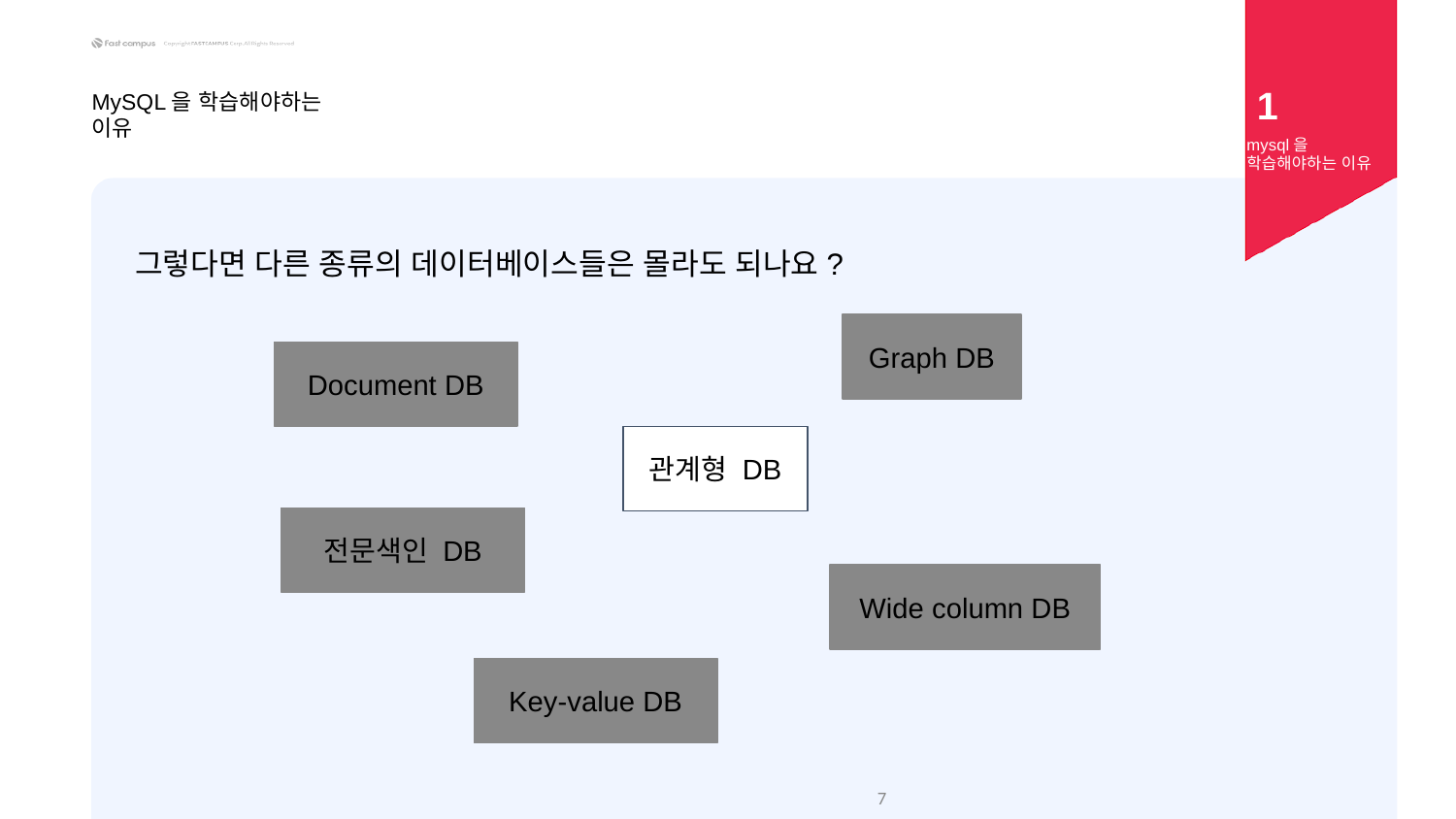

1
MySQL을 학습해야하는 이유
mysql을 학습해야하는 이유
그렇다면 다른 종류의 데이터베이스들은 몰라도 되나요?
Graph DB
Document DB
관계형 DB
전문색인 DB
Wide column DB
Key-value DB
7